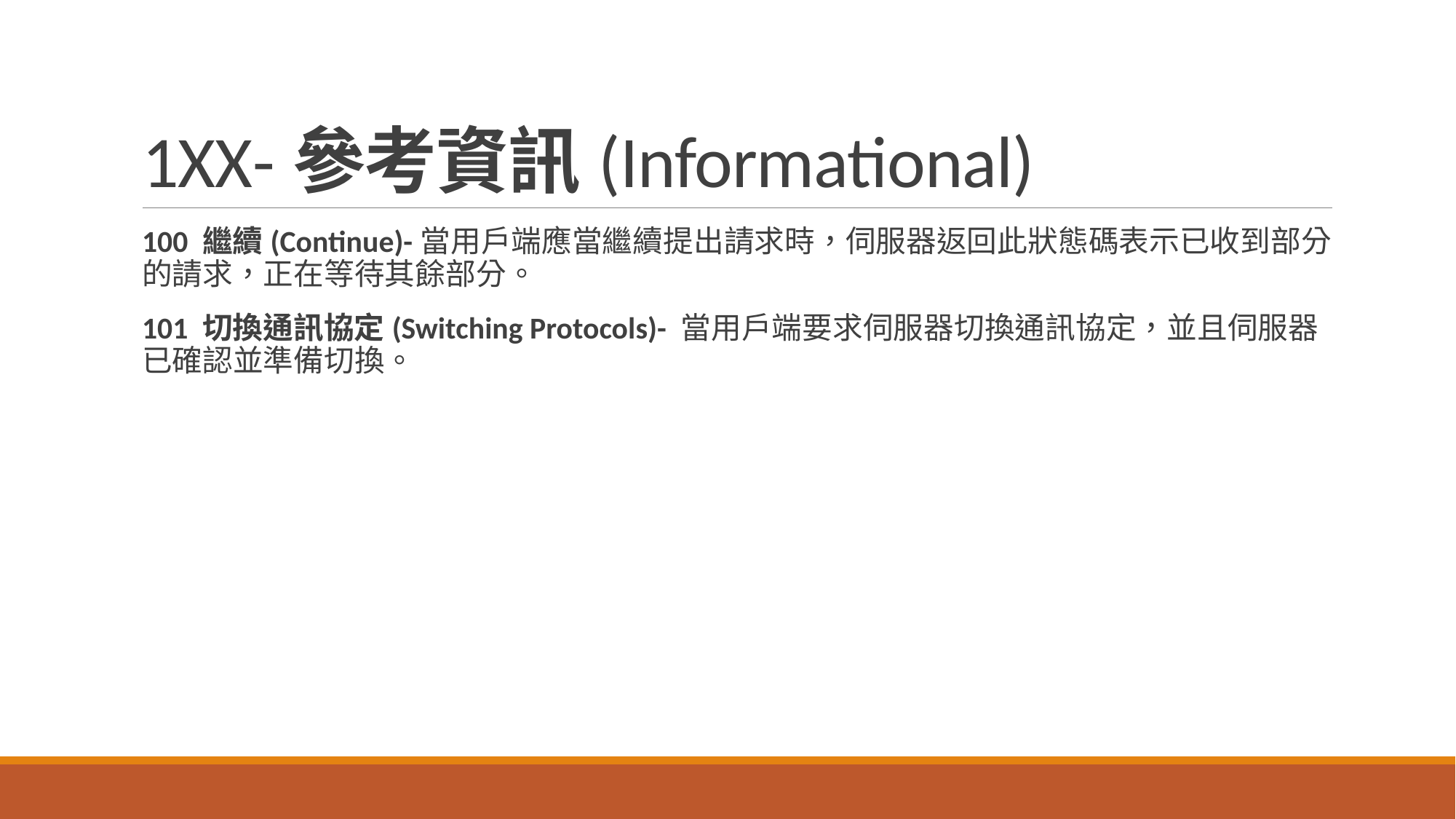

# 1XX-參考資訊(Informational)
100 繼續(Continue)-當用戶端應當繼續提出請求時，伺服器返回此狀態碼表示已收到部分的請求，正在等待其餘部分。
101 切換通訊協定(Switching Protocols)- 當用戶端要求伺服器切換通訊協定，並且伺服器已確認並準備切換。